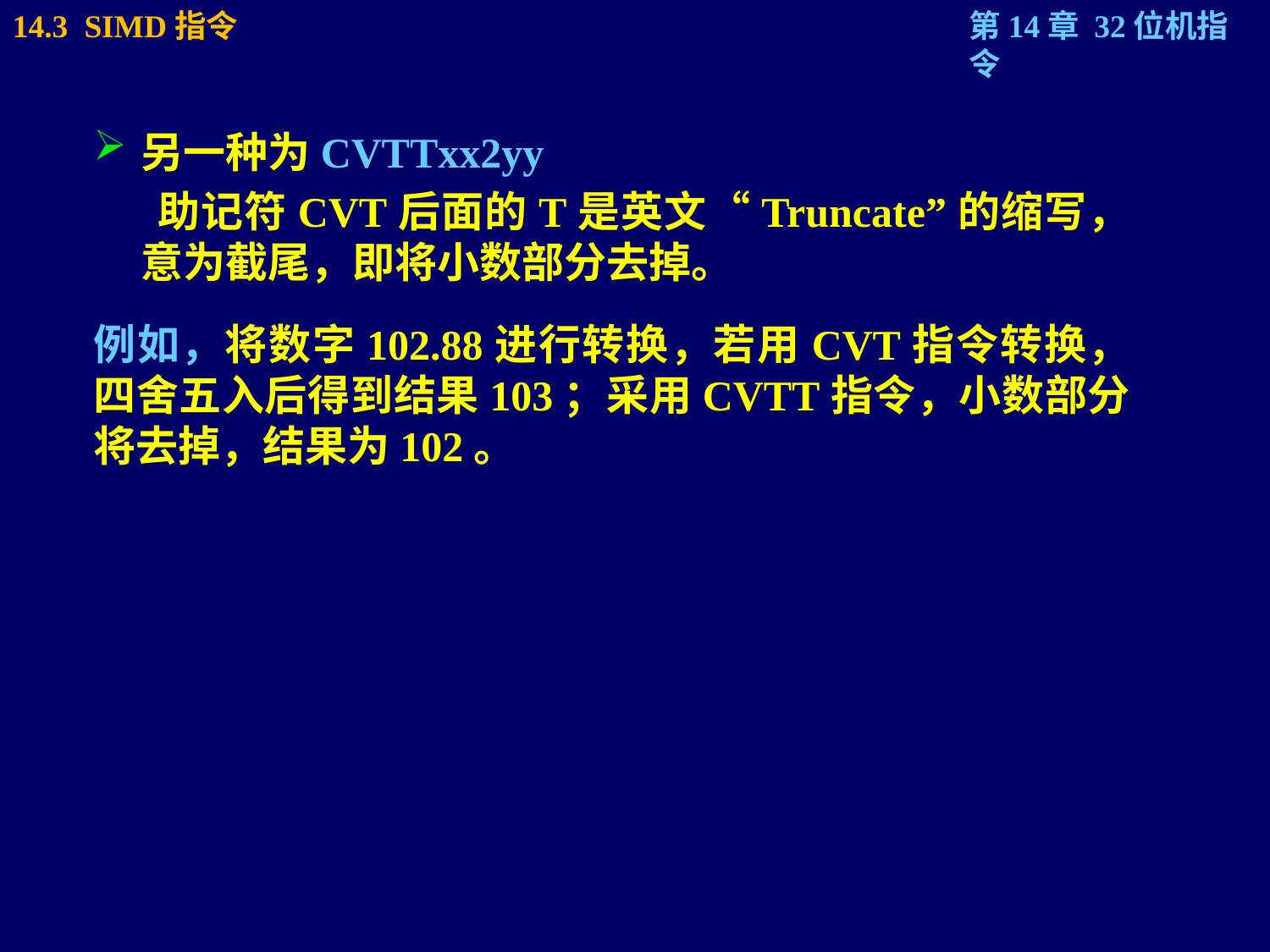

另一种为CVTTxx2yy
     助记符CVT后面的T是英文“Truncate”的缩写，意为截尾，即将小数部分去掉。
例如，将数字102.88进行转换，若用CVT指令转换，四舍五入后得到结果103；采用CVTT指令，小数部分将去掉，结果为102。